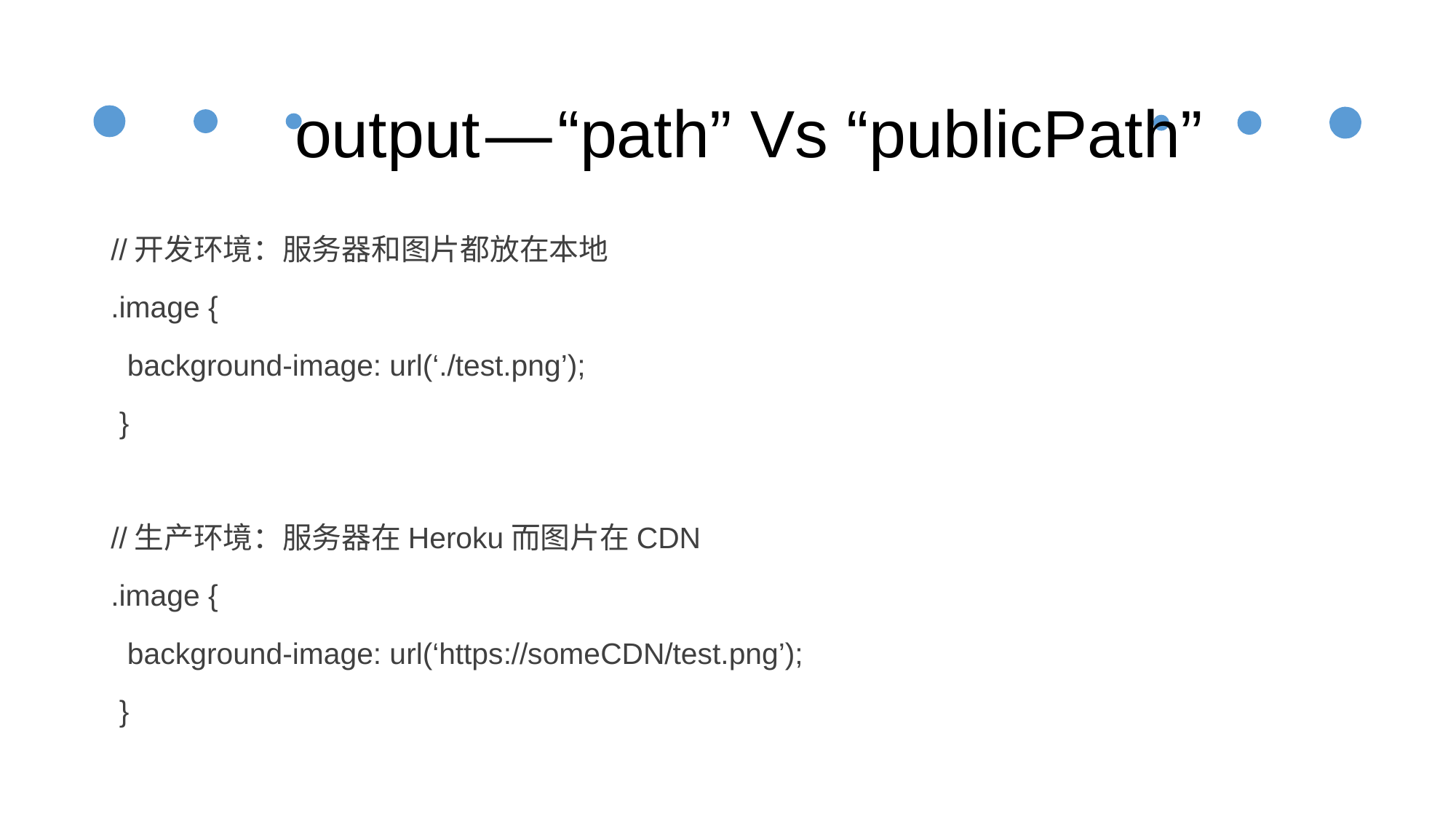

# output — “path” Vs “publicPath”
//开发环境：服务器和图片都放在本地
.image {
  background-image: url(‘./test.png’);
 }

//生产环境：服务器在Heroku而图片在CDN
.image {
  background-image: url(‘https://someCDN/test.png’);
 }